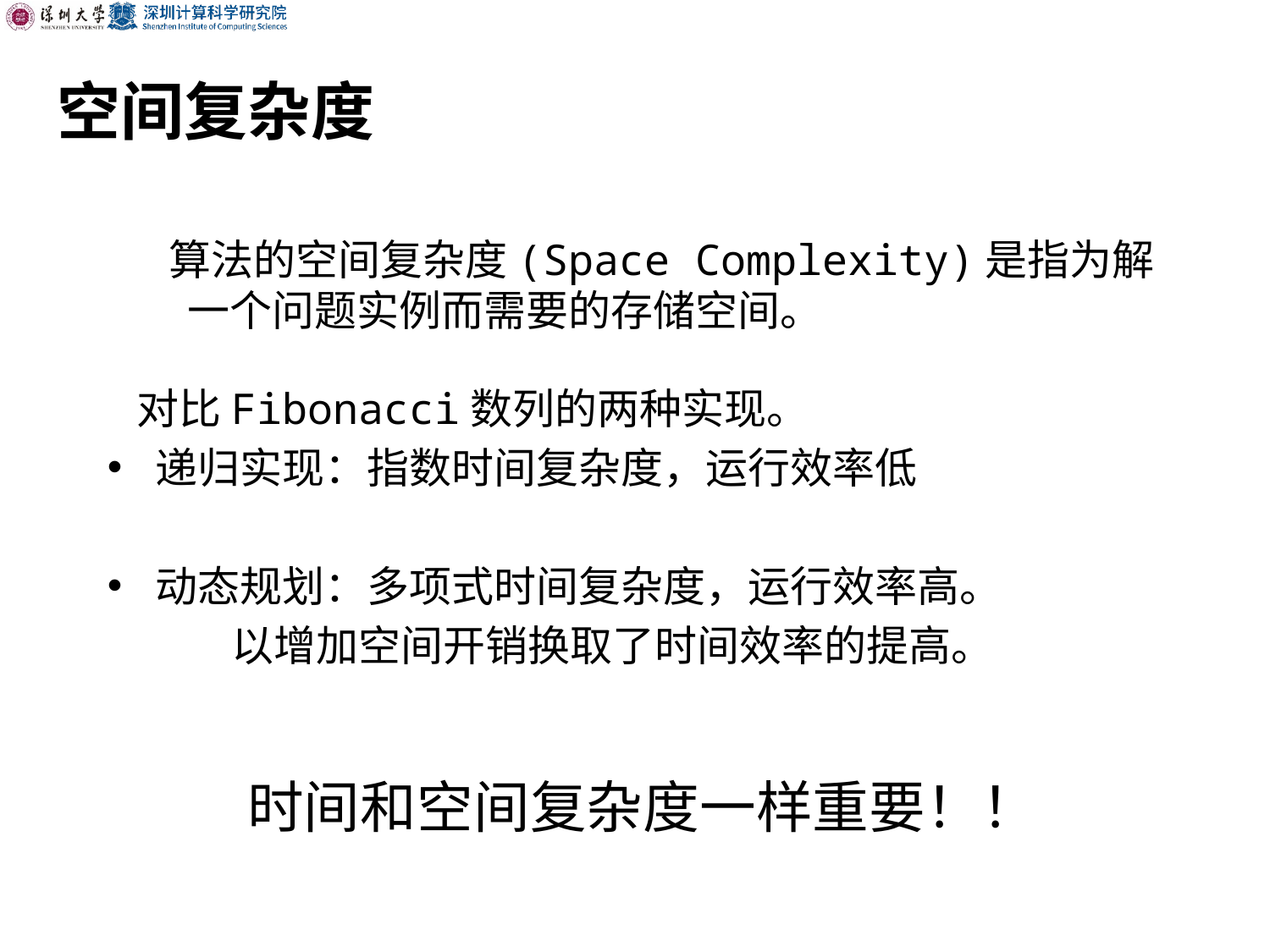

空间复杂度
  算法的空间复杂度(Space Complexity)是指为解一个问题实例而需要的存储空间。

  对比Fibonacci数列的两种实现。
递归实现：指数时间复杂度，运行效率低

动态规划：多项式时间复杂度，运行效率高。
            以增加空间开销换取了时间效率的提高。

时间和空间复杂度一样重要！！